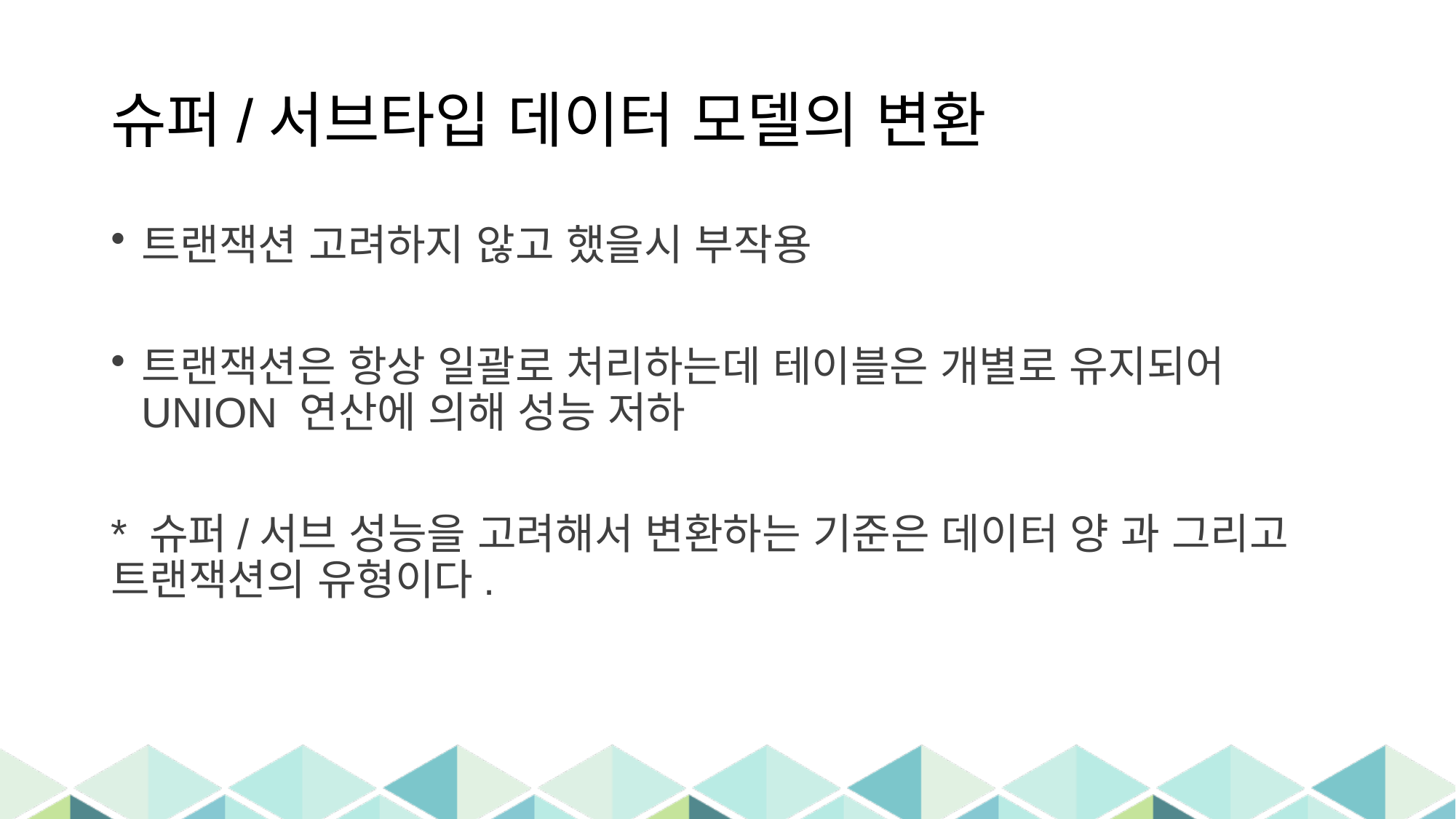

# 슈퍼/서브타입 데이터 모델의 변환
트랜잭션 고려하지 않고 했을시 부작용

트랜잭션은 항상 일괄로 처리하는데 테이블은 개별로 유지되어 UNION 연산에 의해 성능 저하

* 슈퍼/서브 성능을 고려해서 변환하는 기준은 데이터 양 과 그리고 트랜잭션의 유형이다.